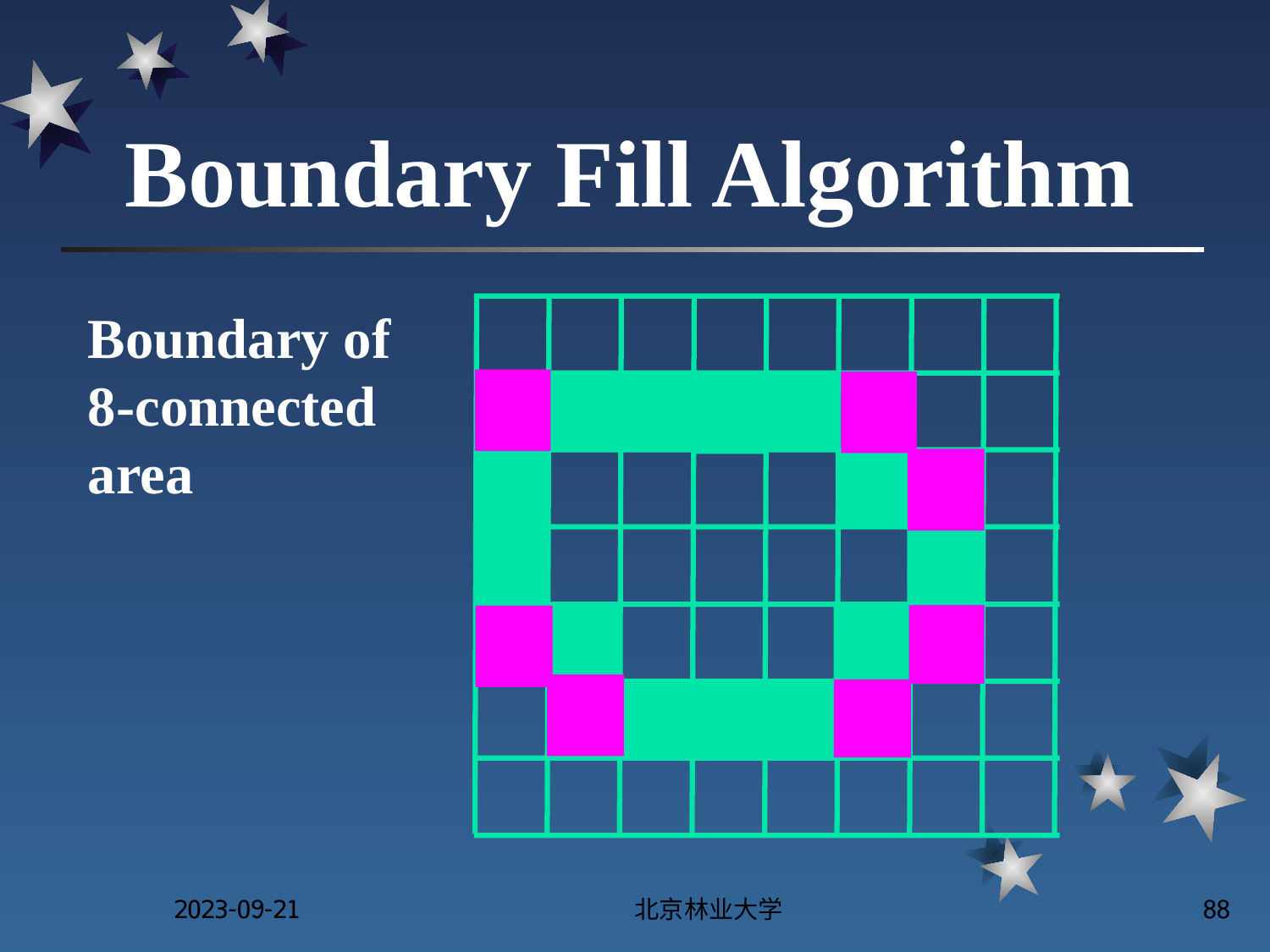

# Boundary Fill Algorithm

Boundary of 8-connected area

2023-09-21
北京林业大学
88